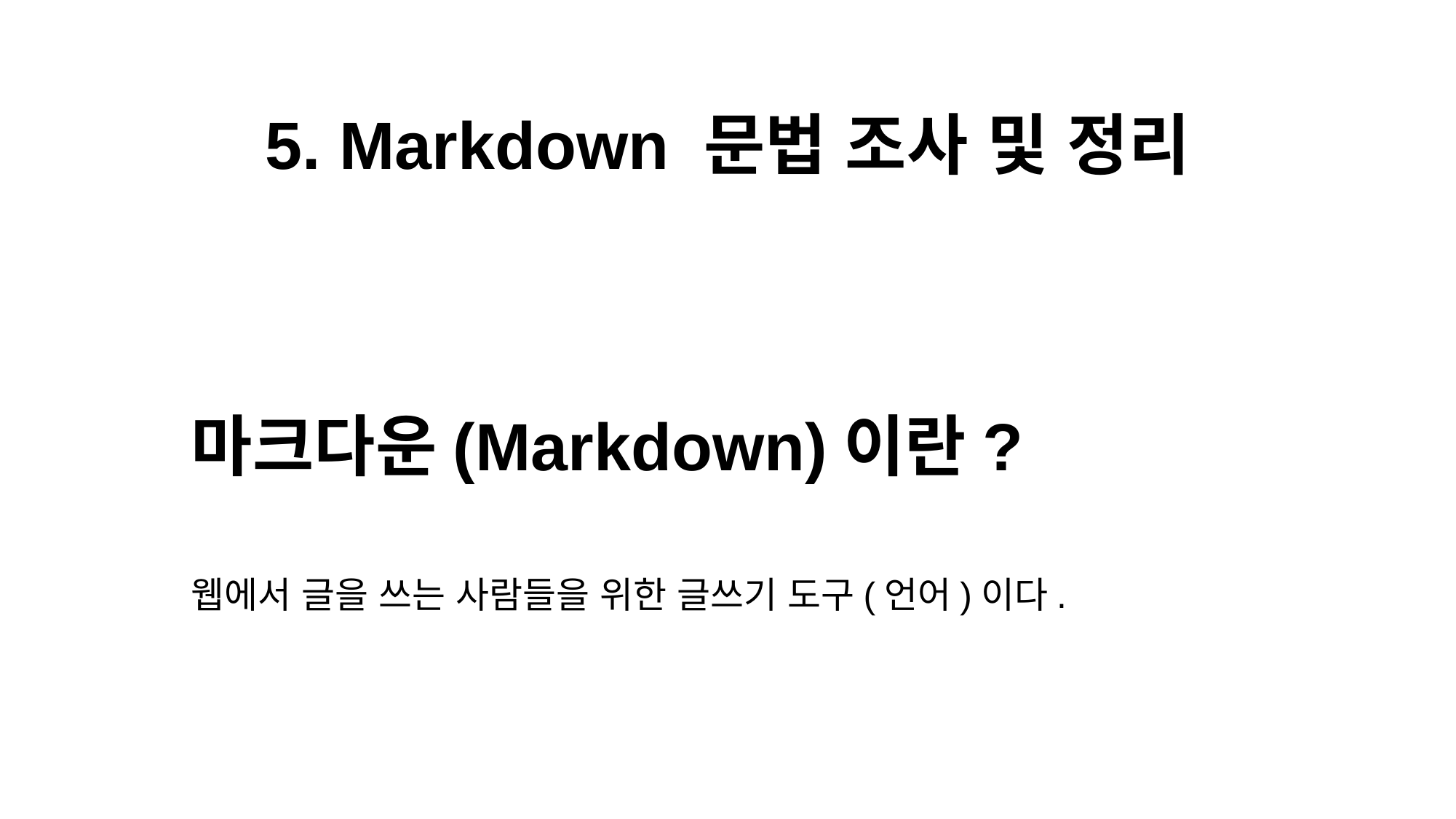

# 5. Markdown 문법 조사 및 정리
마크다운(Markdown)이란?

웹에서 글을 쓰는 사람들을 위한 글쓰기 도구(언어)이다.